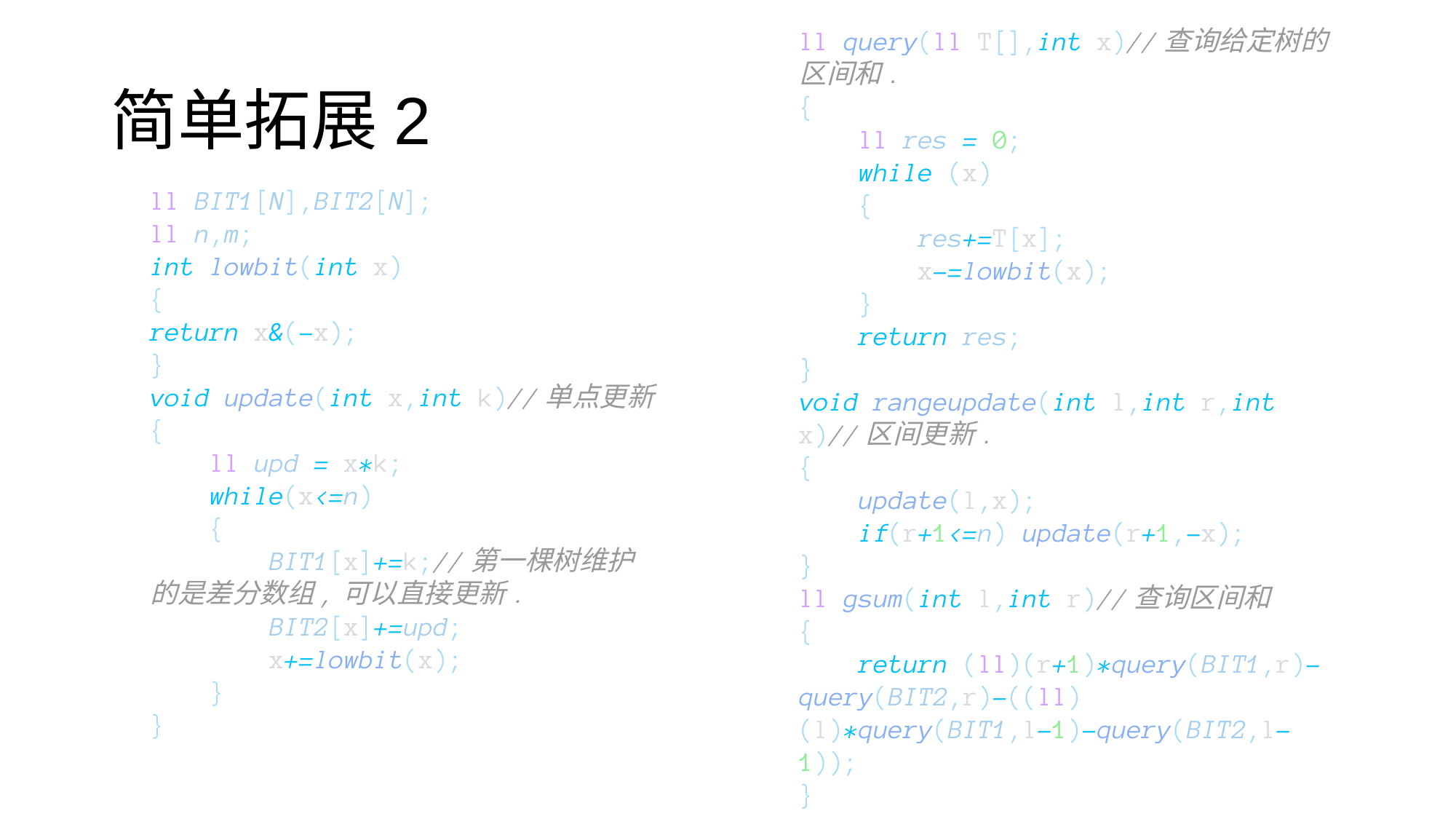

ll query(ll T[],int x)//查询给定树的区间和.
{
    ll res = 0;
    while (x)
    {
        res+=T[x];
        x-=lowbit(x);
    }
    return res;
}
void rangeupdate(int l,int r,int x)//区间更新.
{
    update(l,x);
    if(r+1<=n) update(r+1,-x);
}
ll gsum(int l,int r)//查询区间和
{
    return (ll)(r+1)*query(BIT1,r)-query(BIT2,r)-((ll)(l)*query(BIT1,l-1)-query(BIT2,l-1));
}

# 简单拓展2
ll BIT1[N],BIT2[N];
ll n,m;
int lowbit(int x)
{
return x&(-x);
}
void update(int x,int k)//单点更新
{
    ll upd = x*k;
    while(x<=n)
    {
        BIT1[x]+=k;//第一棵树维护的是差分数组,可以直接更新.
        BIT2[x]+=upd;
        x+=lowbit(x);
    }
}